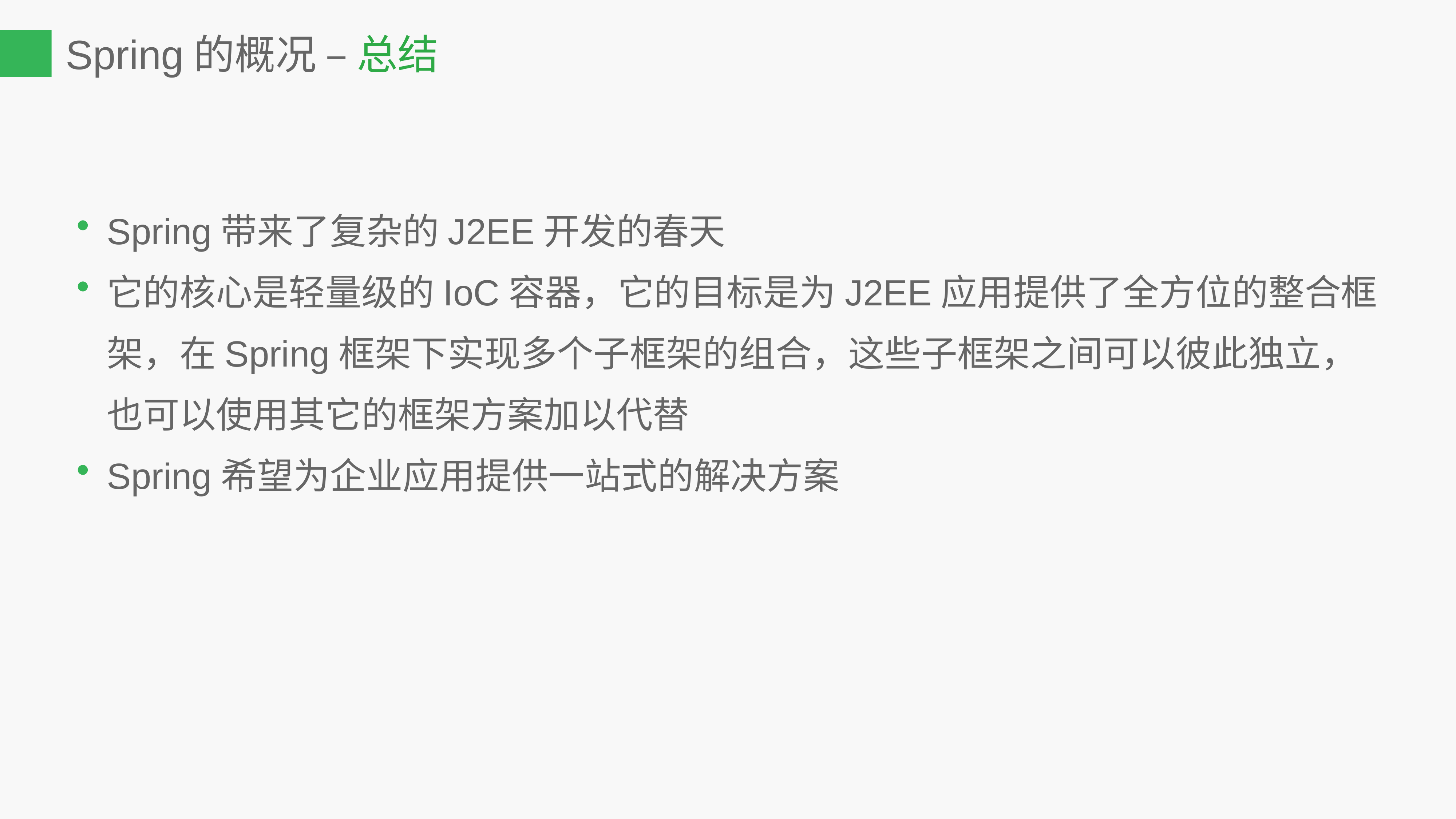

Spring的概况 – 总结

Spring带来了复杂的J2EE开发的春天
它的核心是轻量级的IoC容器，它的目标是为J2EE应用提供了全方位的整合框架，在Spring框架下实现多个子框架的组合，这些子框架之间可以彼此独立，也可以使用其它的框架方案加以代替
Spring希望为企业应用提供一站式的解决方案